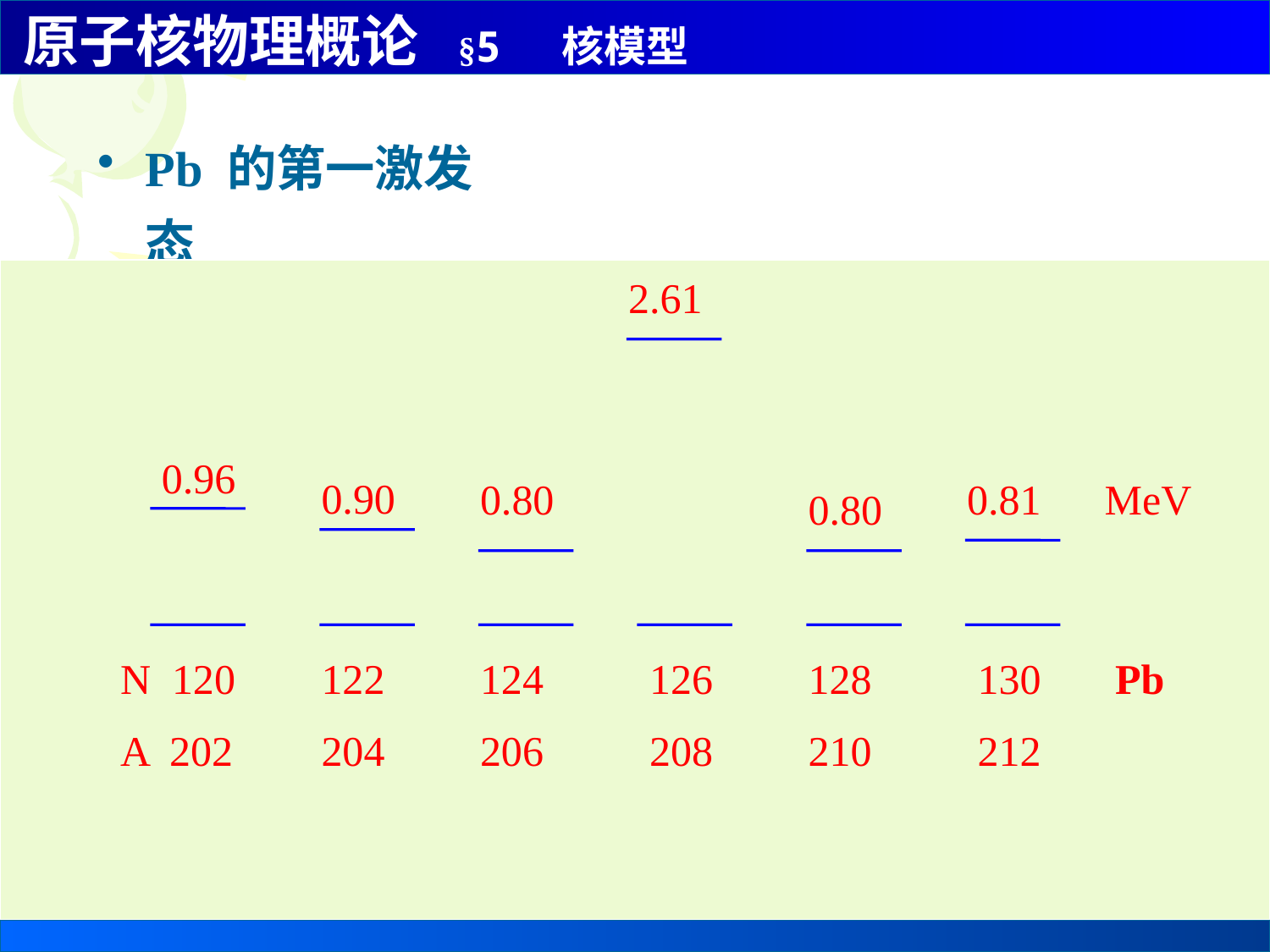

Pb 的第一激发态

2.61

0.96
0.90
0.80
0.81
MeV
0.80

N  120
A  202
122
204
124
206
126
208
128
210
130
212
Pb